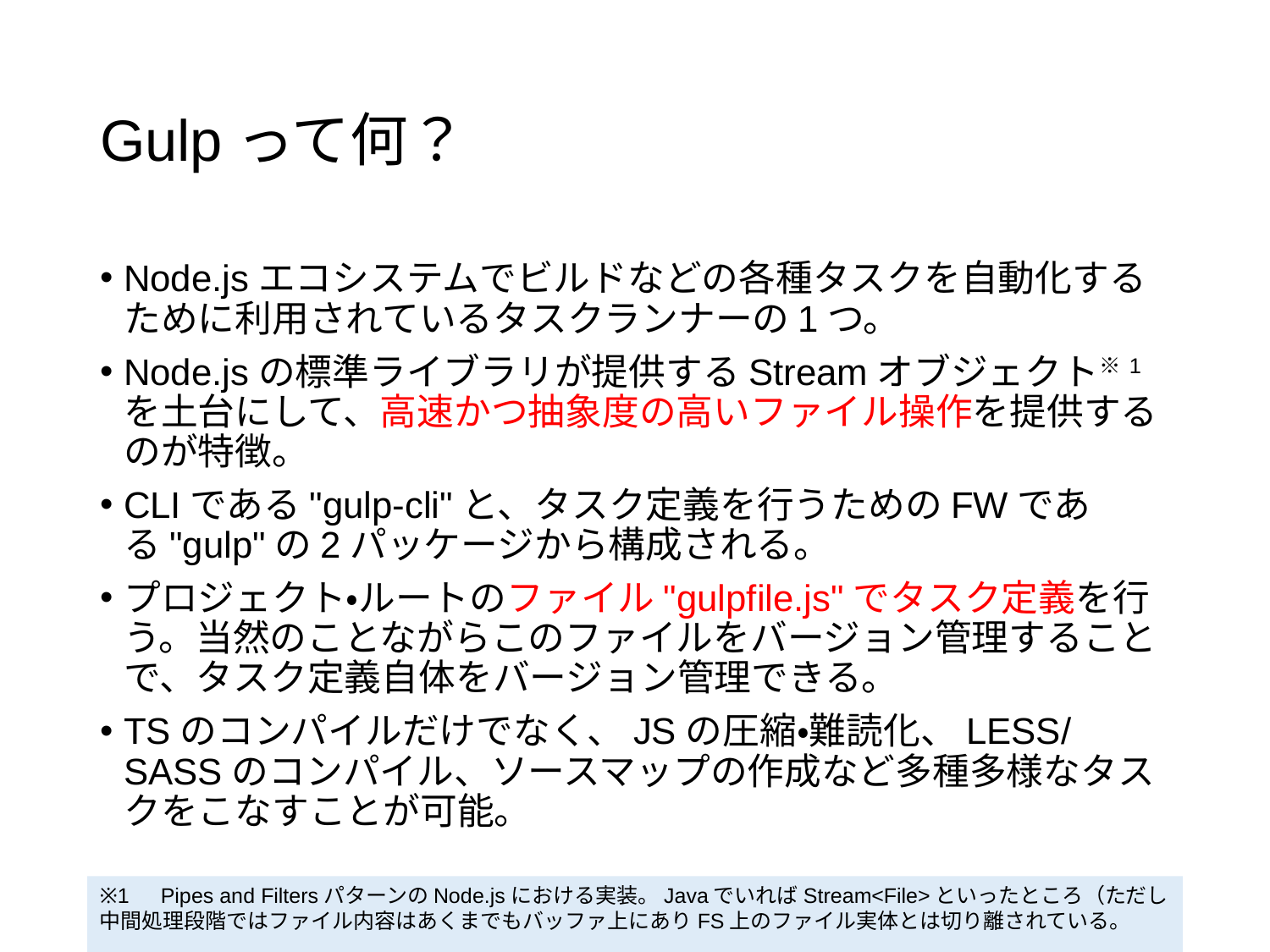

# Gulpって何？
Node.jsエコシステムでビルドなどの各種タスクを自動化するために利用されているタスクランナーの1つ。
Node.jsの標準ライブラリが提供するStreamオブジェクト※1を土台にして、高速かつ抽象度の高いファイル操作を提供するのが特徴。
CLIである"gulp-cli"と、タスク定義を行うためのFWである"gulp"の2パッケージから構成される。
プロジェクト・ルートのファイル"gulpfile.js"でタスク定義を行う。当然のことながらこのファイルをバージョン管理することで、タスク定義自体をバージョン管理できる。
TSのコンパイルだけでなく、JSの圧縮・難読化、LESS/SASSのコンパイル、ソースマップの作成など多種多様なタスクをこなすことが可能。
※1　Pipes and FiltersパターンのNode.jsにおける実装。JavaでいればStream<File>といったところ（ただし中間処理段階ではファイル内容はあくまでもバッファ上にありFS上のファイル実体とは切り離されている。